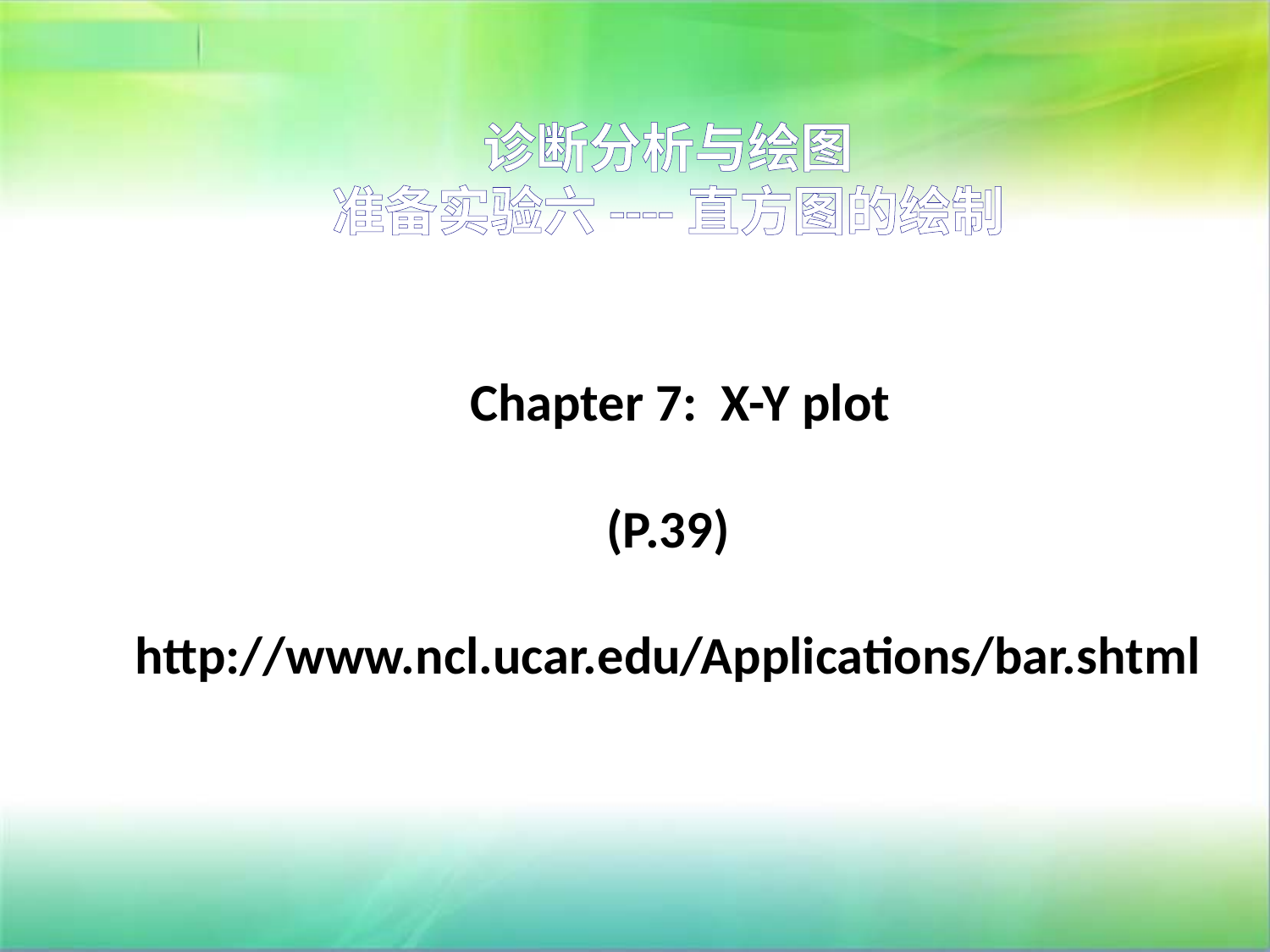

# 诊断分析与绘图 准备实验六----直方图的绘制 Chapter 7:  X-Y plot (P.39) http://www.ncl.ucar.edu/Applications/bar.shtml